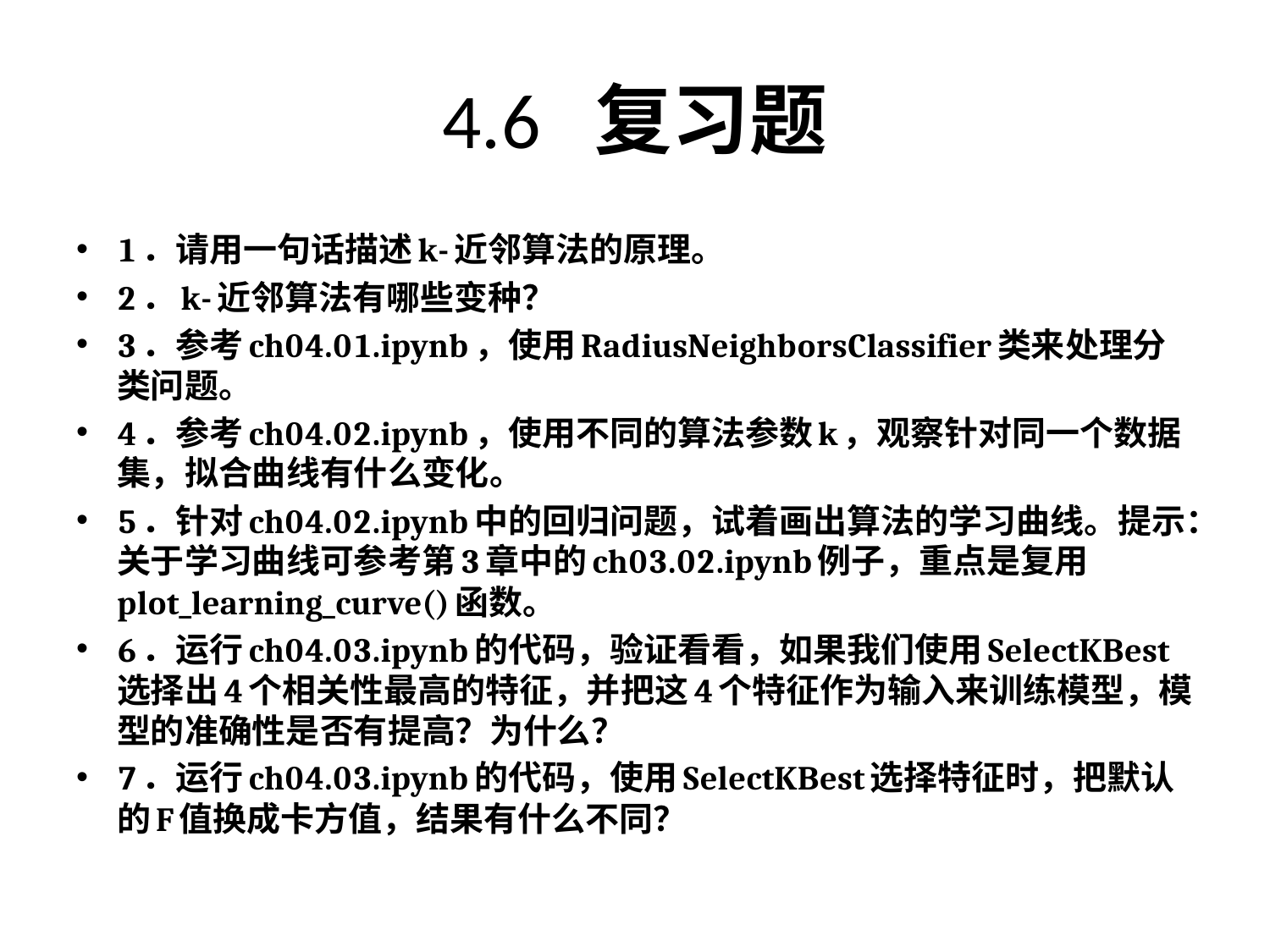

# 4.6  复习题
1．请用一句话描述k-近邻算法的原理。
2．k-近邻算法有哪些变种？
3．参考ch04.01.ipynb，使用RadiusNeighborsClassifier类来处理分类问题。
4．参考ch04.02.ipynb，使用不同的算法参数k，观察针对同一个数据集，拟合曲线有什么变化。
5．针对ch04.02.ipynb中的回归问题，试着画出算法的学习曲线。提示：关于学习曲线可参考第3章中的ch03.02.ipynb例子，重点是复用plot_learning_curve()函数。
6．运行ch04.03.ipynb的代码，验证看看，如果我们使用SelectKBest选择出4个相关性最高的特征，并把这4个特征作为输入来训练模型，模型的准确性是否有提高？为什么？
7．运行ch04.03.ipynb的代码，使用SelectKBest选择特征时，把默认的F值换成卡方值，结果有什么不同？